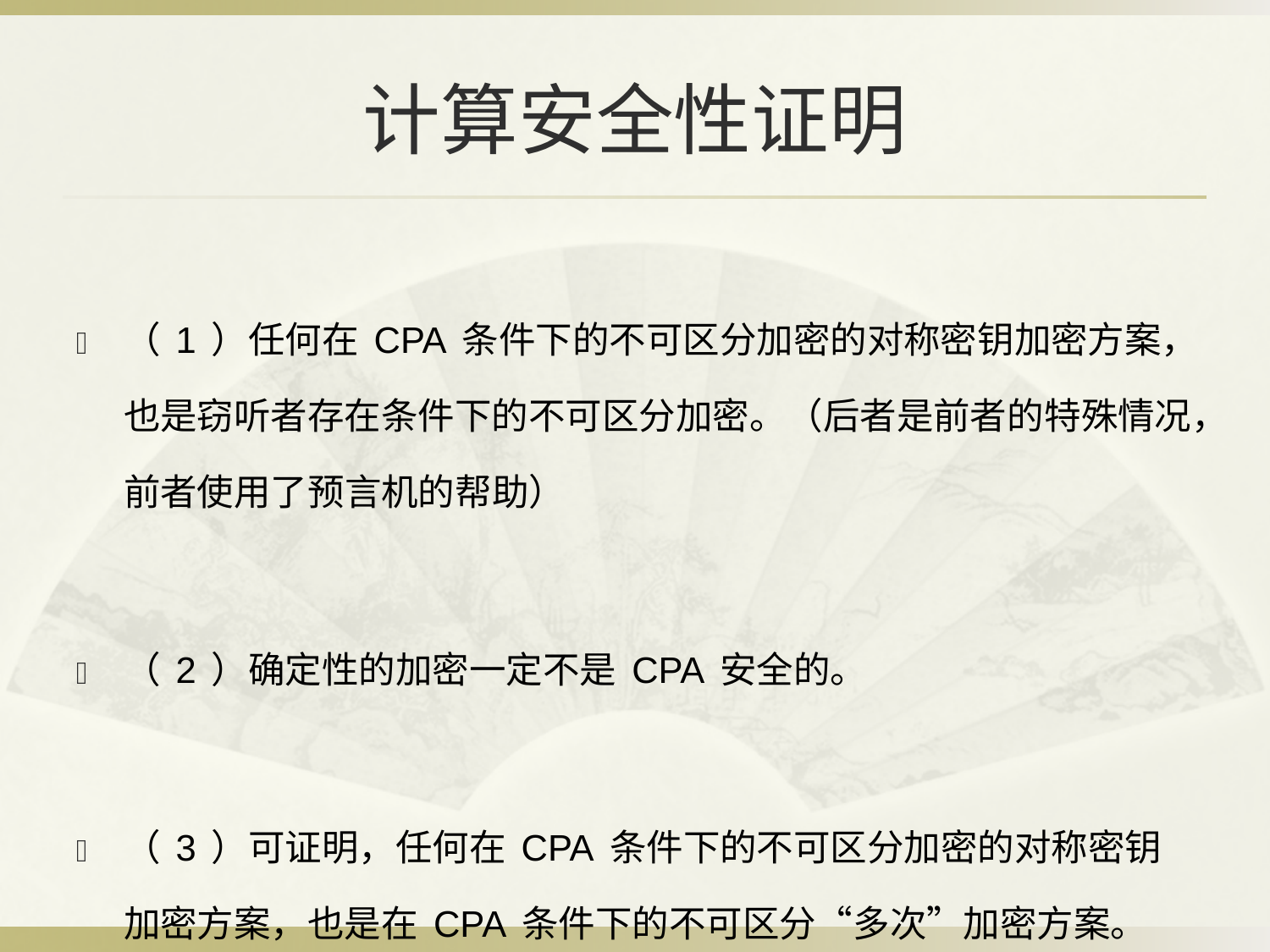

# 计算安全性证明

（1）任何在CPA条件下的不可区分加密的对称密钥加密方案，也是窃听者存在条件下的不可区分加密。（后者是前者的特殊情况，前者使用了预言机的帮助）

（2）确定性的加密一定不是CPA安全的。

（3）可证明，任何在CPA条件下的不可区分加密的对称密钥加密方案，也是在CPA条件下的不可区分“多次”加密方案。（相同的明文概率加密成不同的密文，和唯密文攻击条件对比）